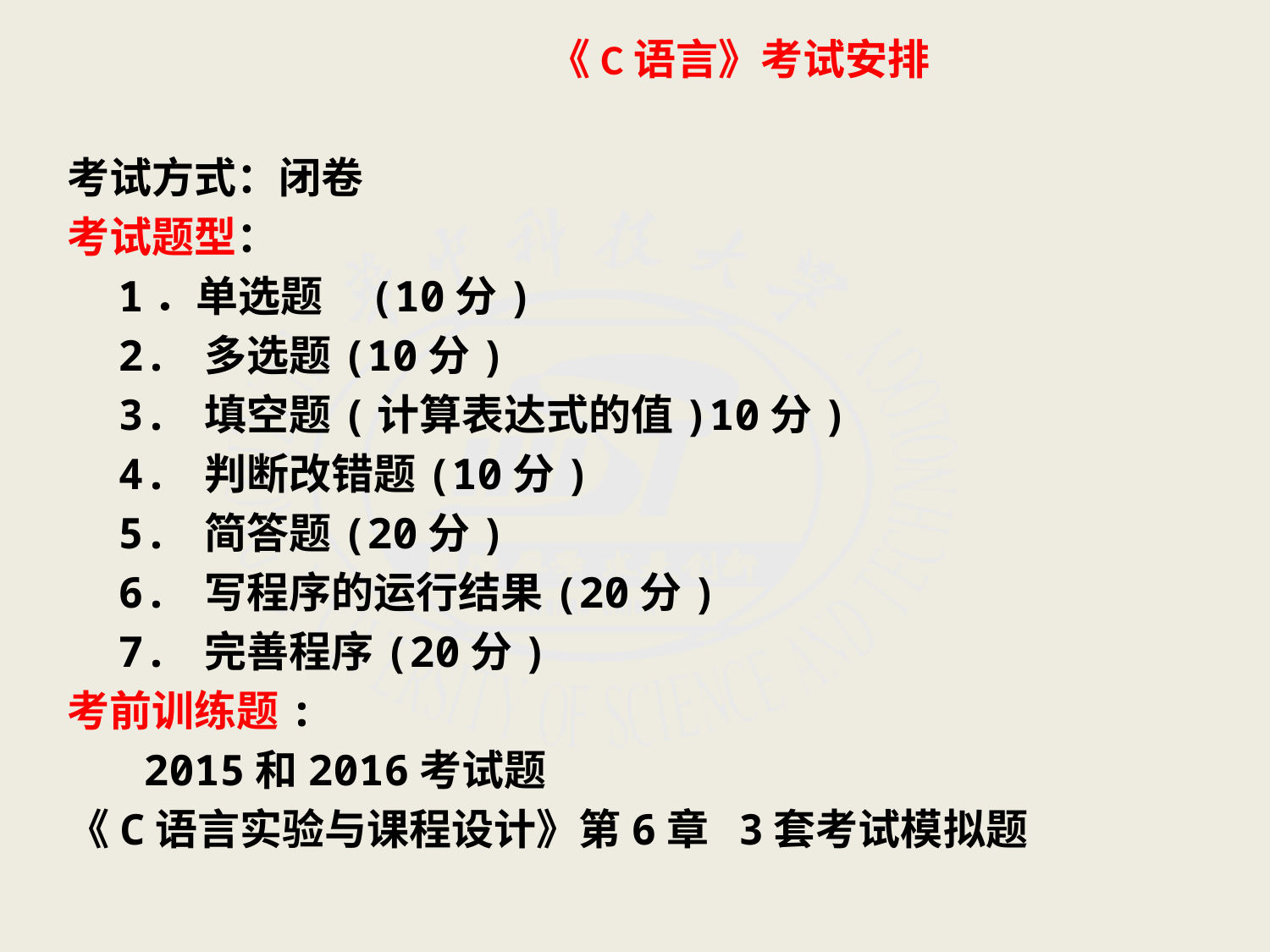

# 《C语言》考试安排

考试方式：闭卷
考试题型：
  1．单选题	(10分)
  2. 多选题(10分)
  3. 填空题(计算表达式的值)10分)
  4. 判断改错题(10分)
  5. 简答题(20分)
  6. 写程序的运行结果(20分)
  7. 完善程序(20分)
考前训练题:
   2015和2016考试题
《C语言实验与课程设计》第6章  3套考试模拟题